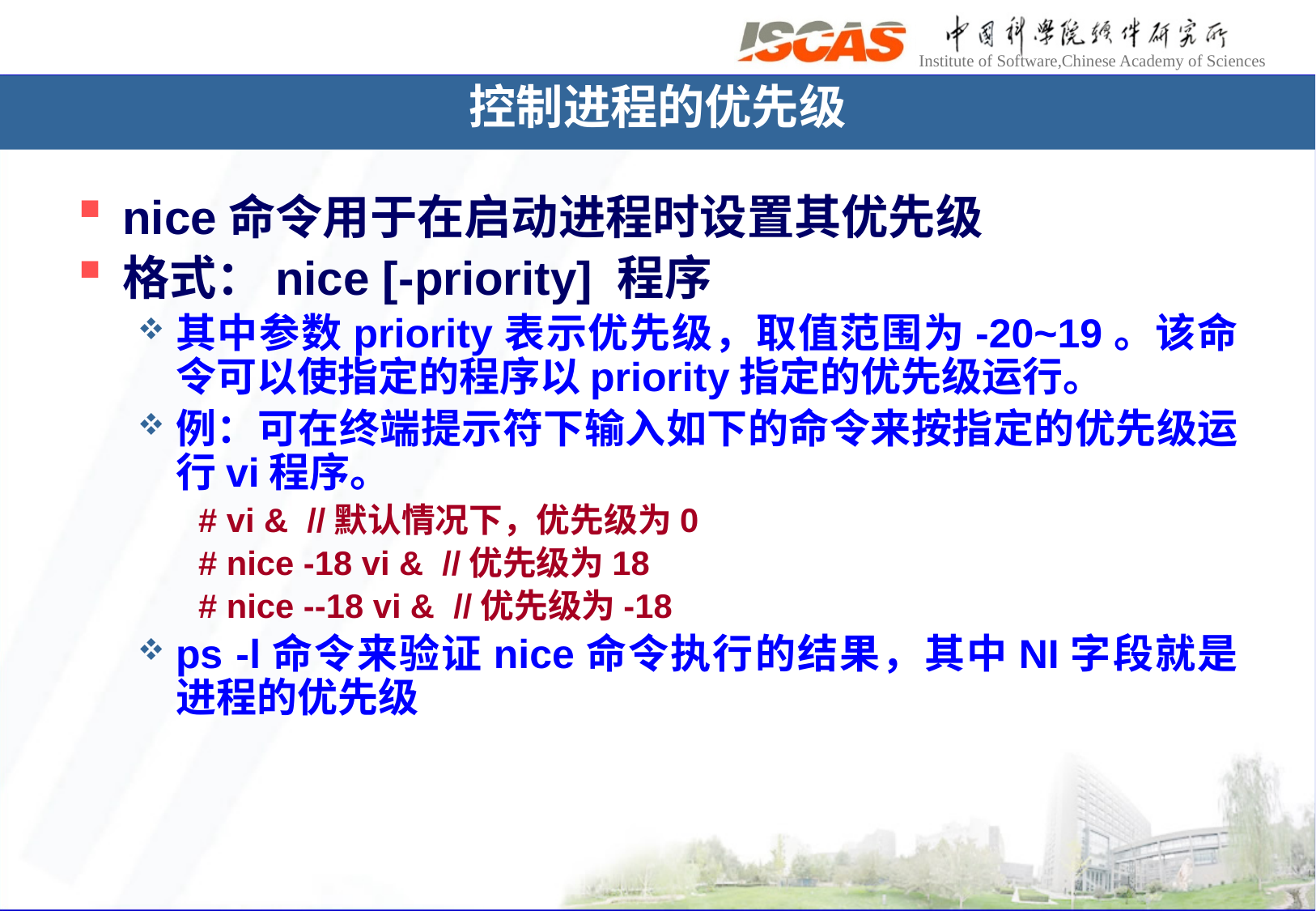

# 控制进程的优先级
nice命令用于在启动进程时设置其优先级
格式：nice [-priority] 程序
其中参数priority表示优先级，取值范围为-20~19。该命令可以使指定的程序以priority指定的优先级运行。
例：可在终端提示符下输入如下的命令来按指定的优先级运行vi程序。
# vi &  //默认情况下，优先级为0
# nice -18 vi &  //优先级为18
# nice --18 vi &  //优先级为-18
ps -l命令来验证nice命令执行的结果，其中NI字段就是进程的优先级